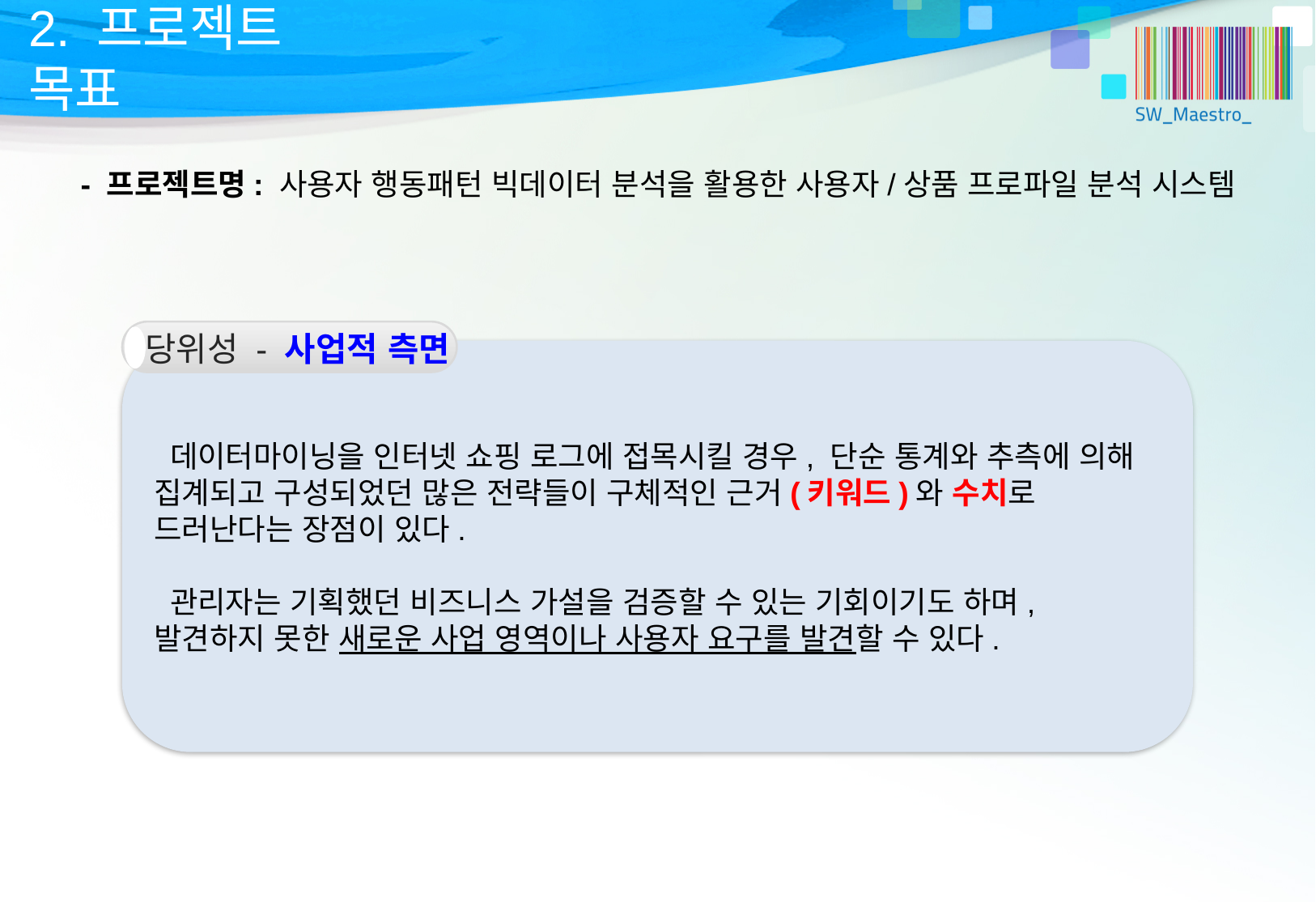

2. 프로젝트 목표
- 프로젝트명: 사용자 행동패턴 빅데이터 분석을 활용한 사용자/상품 프로파일 분석 시스템

당위성 - 사업적 측면

 데이터마이닝을 인터넷 쇼핑 로그에 접목시킬 경우, 단순 통계와 추측에 의해 집계되고 구성되었던 많은 전략들이 구체적인 근거(키워드)와 수치로 드러난다는 장점이 있다.

 관리자는 기획했던 비즈니스 가설을 검증할 수 있는 기회이기도 하며, 발견하지 못한 새로운 사업 영역이나 사용자 요구를 발견할 수 있다.